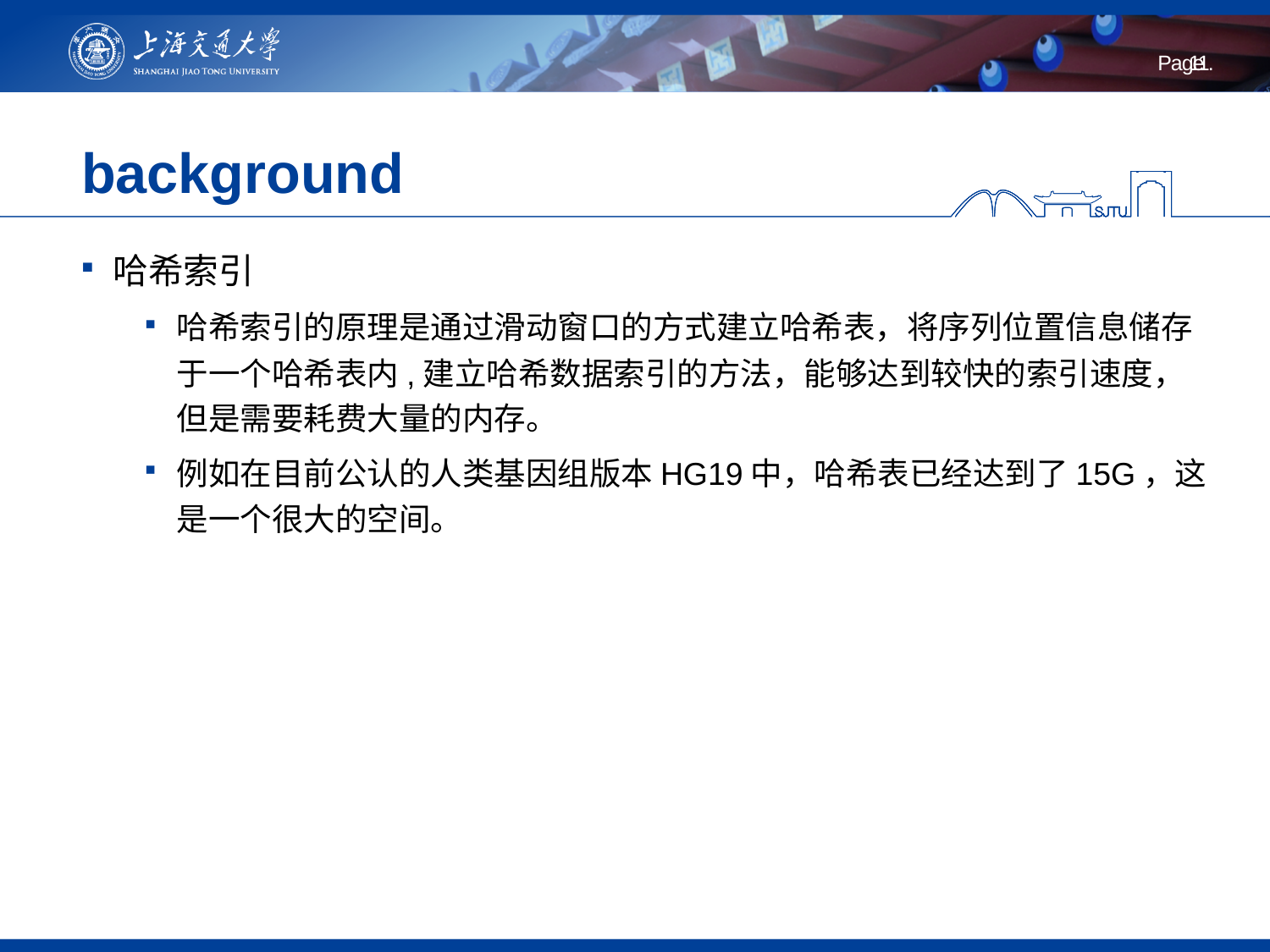

# background
哈希索引
哈希索引的原理是通过滑动窗口的方式建立哈希表，将序列位置信息储存于一个哈希表内,建立哈希数据索引的方法，能够达到较快的索引速度，但是需要耗费大量的内存。
例如在目前公认的人类基因组版本HG19中，哈希表已经达到了15G，这是一个很大的空间。